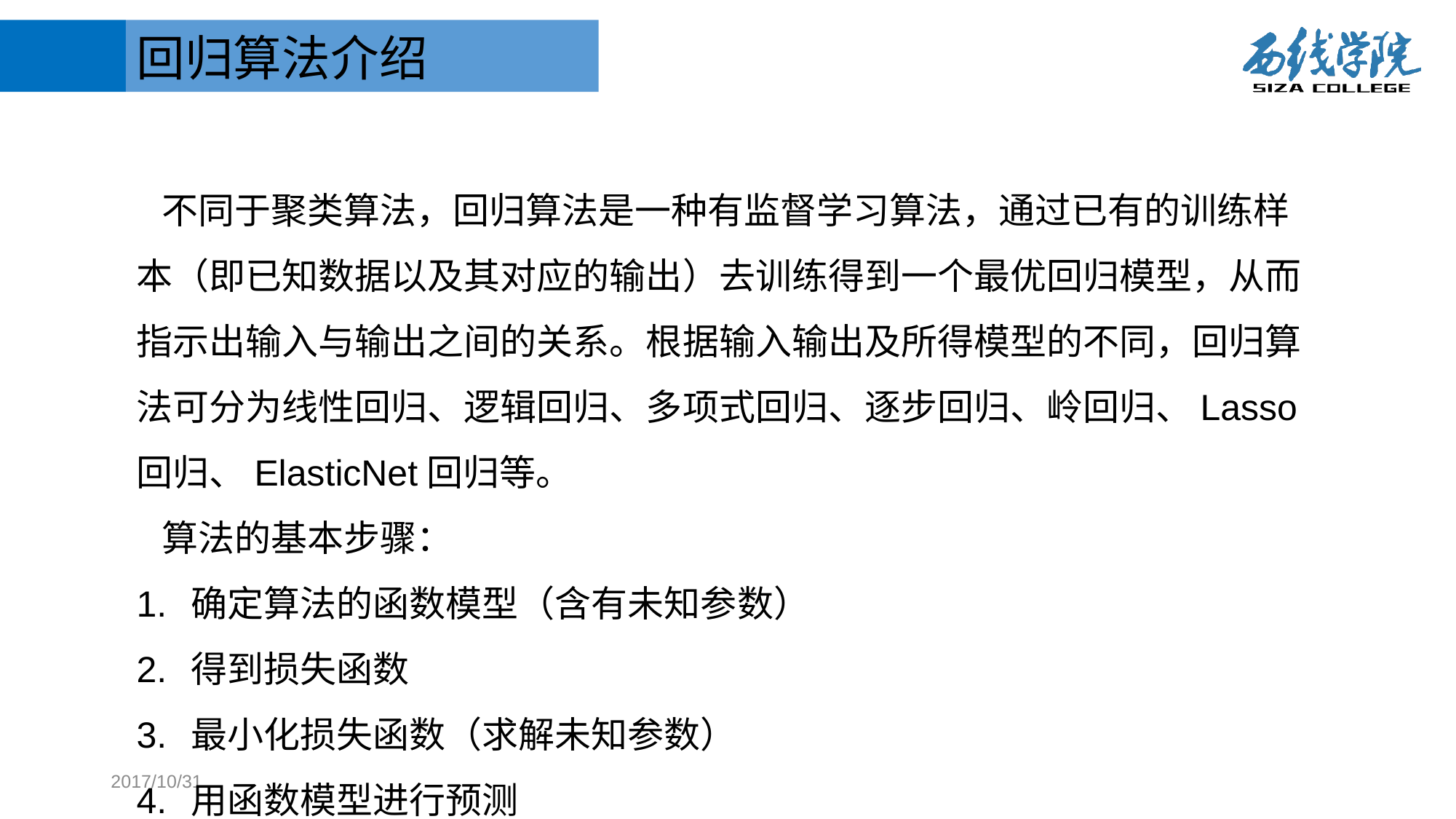

回归算法介绍
  不同于聚类算法，回归算法是一种有监督学习算法，通过已有的训练样本（即已知数据以及其对应的输出）去训练得到一个最优回归模型，从而指示出输入与输出之间的关系。根据输入输出及所得模型的不同，回归算法可分为线性回归、逻辑回归、多项式回归、逐步回归、岭回归、Lasso回归、ElasticNet回归等。
  算法的基本步骤：
确定算法的函数模型（含有未知参数）
得到损失函数
最小化损失函数（求解未知参数）
用函数模型进行预测
2017/10/31